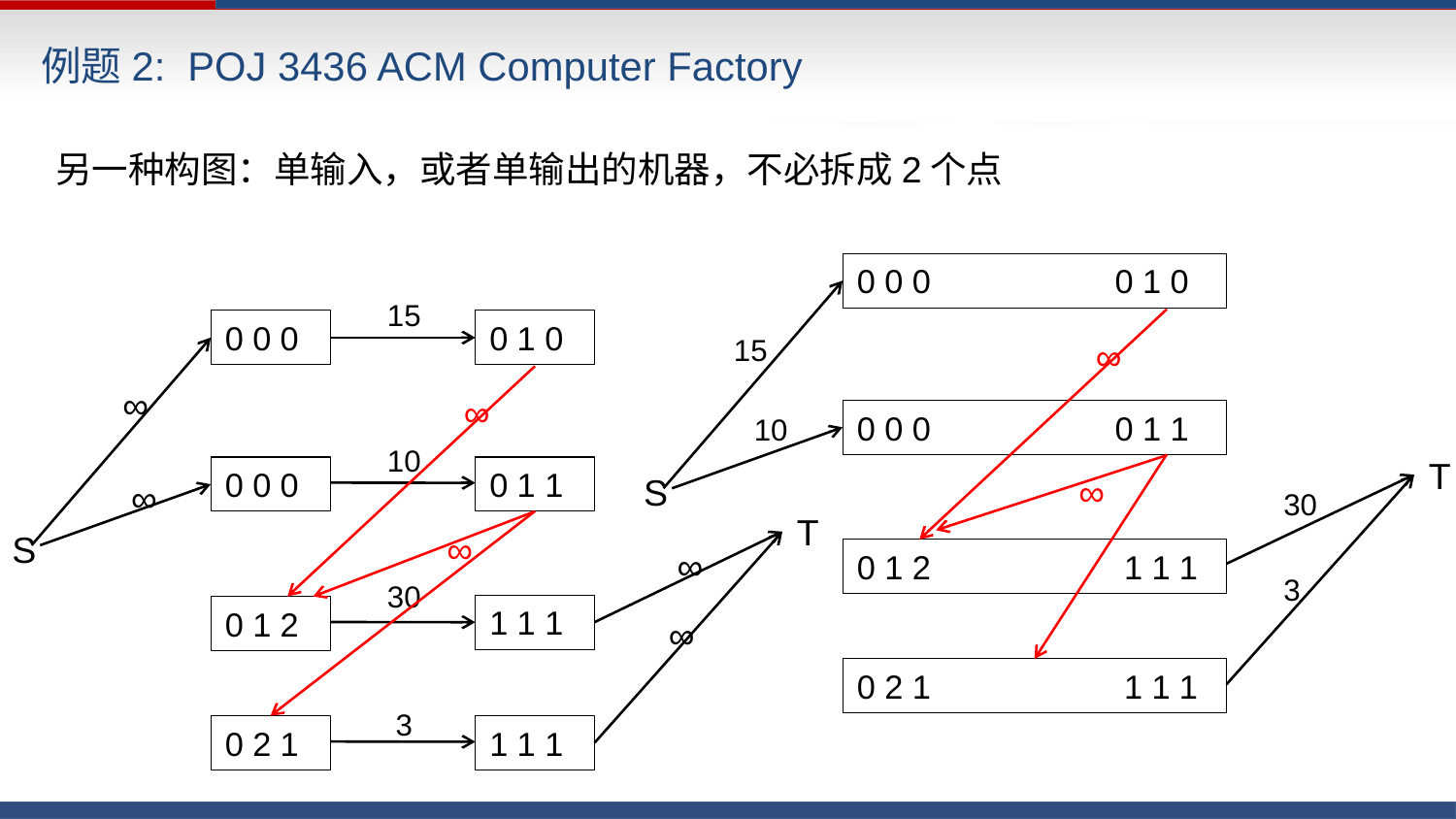

例题2:  POJ 3436 ACM Computer Factory
另一种构图：单输入，或者单输出的机器，不必拆成2个点
0 0 0                    0 1 0
15
0 0 0
0 1 0
∞
∞
10
0 0 0
0 1 1
∞
T
S
∞
∞
30
1 1 1
0 1 2
∞
3
1 1 1
0 2 1
15
∞
0 0 0                    0 1 1
10
T
S
∞
30
0 1 2                     1 1 1
3
0 2 1                     1 1 1